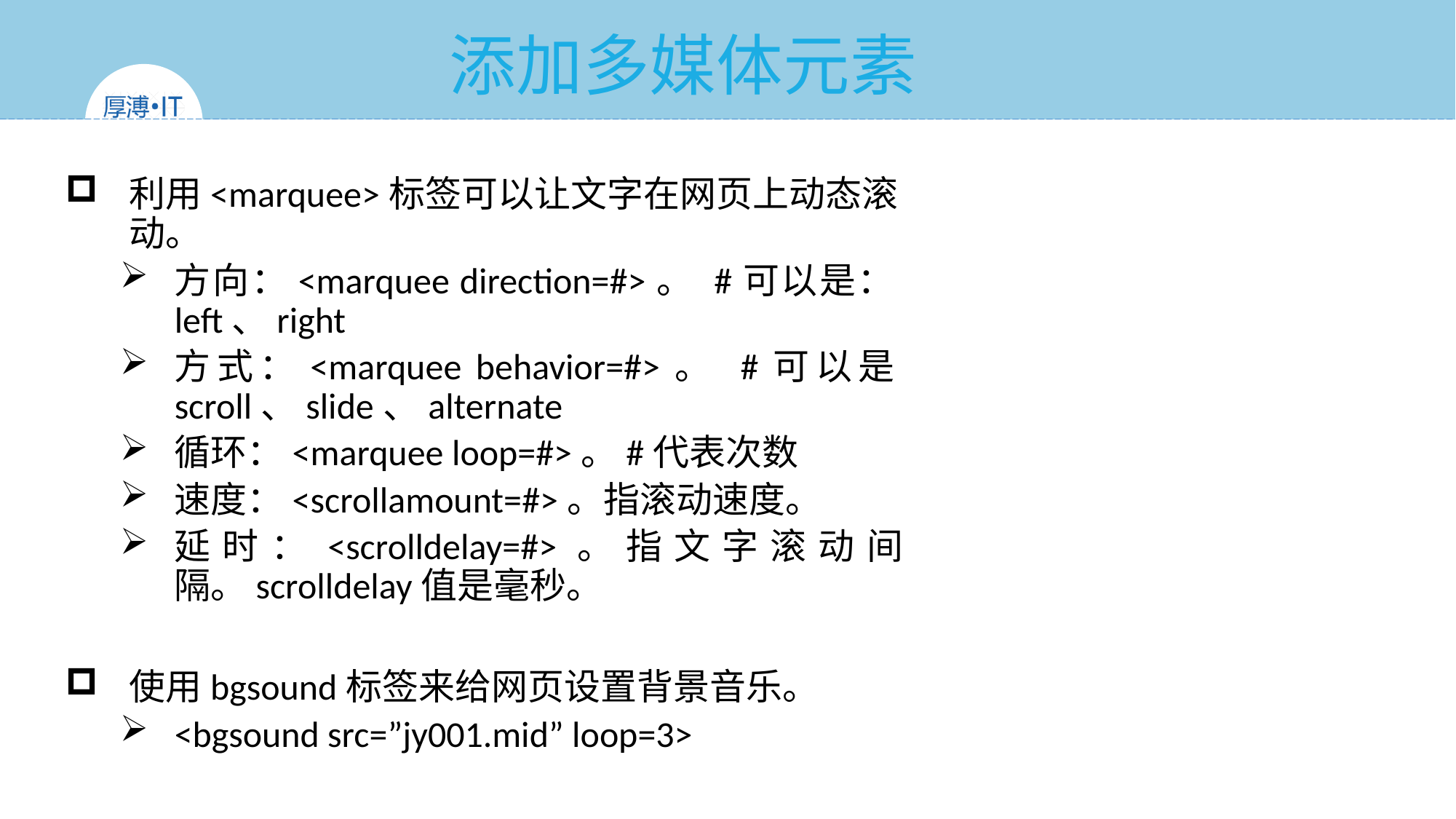

添加多媒体元素
利用<marquee>标签可以让文字在网页上动态滚动。
方向：<marquee direction=#>。 #可以是：left、right
方式：<marquee behavior=#>。 #可以是scroll、slide、alternate
循环：<marquee loop=#>。#代表次数
速度：<scrollamount=#>。指滚动速度。
延时：<scrolldelay=#>。指文字滚动间隔。scrolldelay值是毫秒。

使用bgsound标签来给网页设置背景音乐。
<bgsound src=”jy001.mid” loop=3>